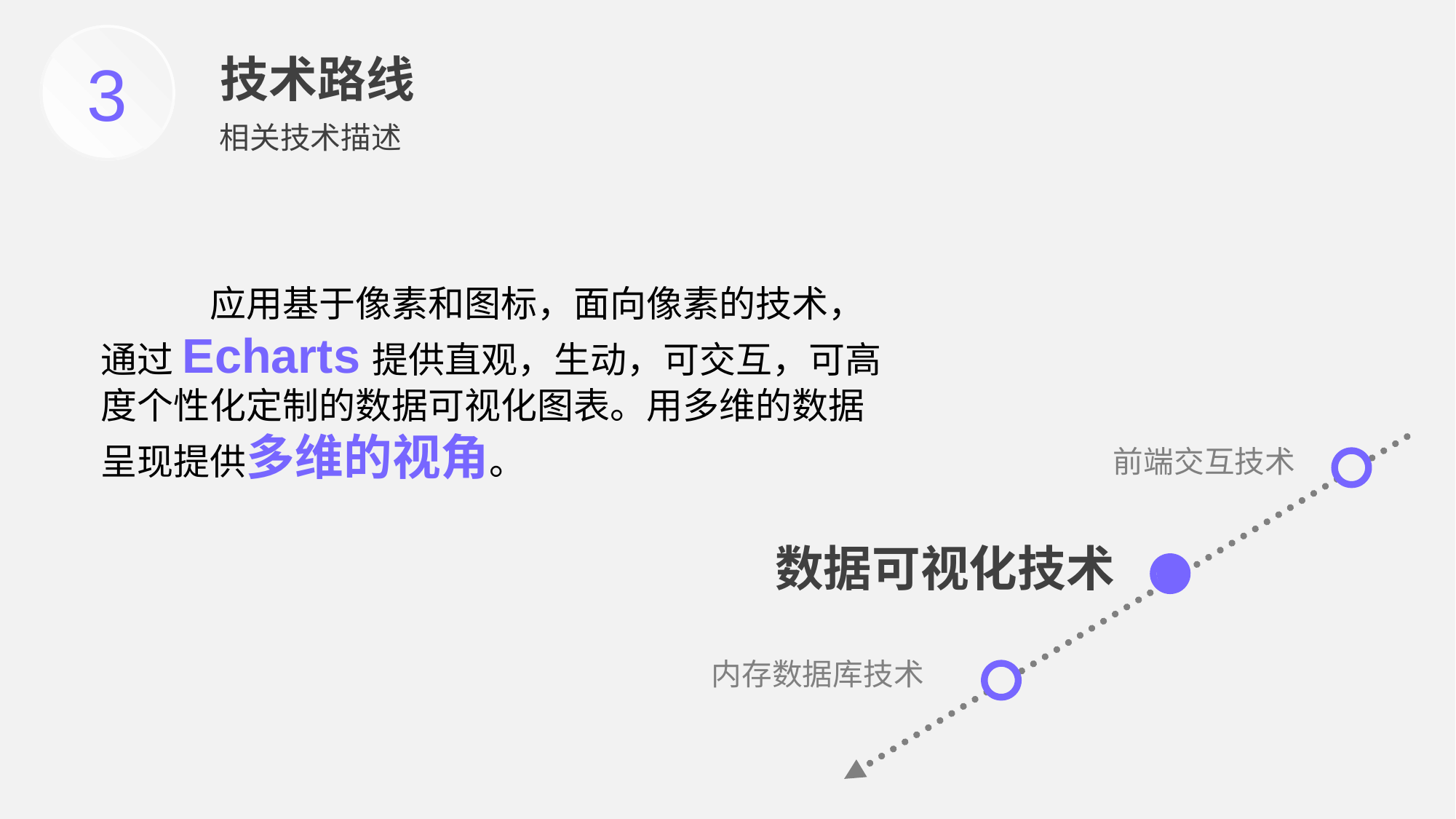

3
技术路线
相关技术描述
	应用基于像素和图标，面向像素的技术，通过Echarts提供直观，生动，可交互，可高度个性化定制的数据可视化图表。用多维的数据呈现提供多维的视角。
前端交互技术

数据可视化技术

内存数据库技术